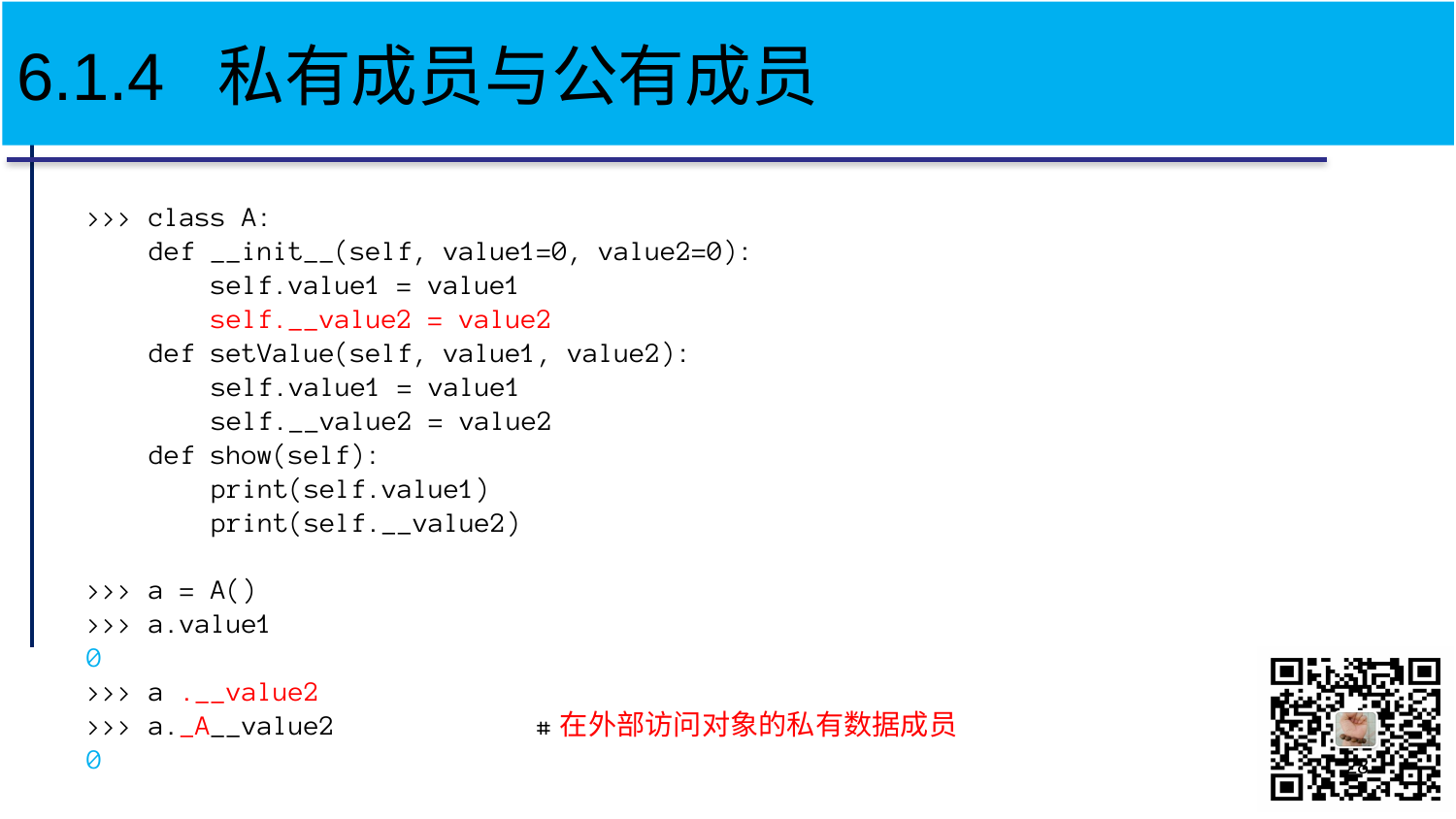

# 6.1.4  私有成员与公有成员
>>> class A:
    def __init__(self, value1=0, value2=0):
        self.value1 = value1
        self.__value2 = value2
    def setValue(self, value1, value2):
	        self.value1 = value1
	        self.__value2 = value2
    def show(self):
	        print(self.value1)
	        print(self.__value2)

>>> a = A()
>>> a.value1
0
>>> a .__value2
>>> a._A__value2             #在外部访问对象的私有数据成员
0
28